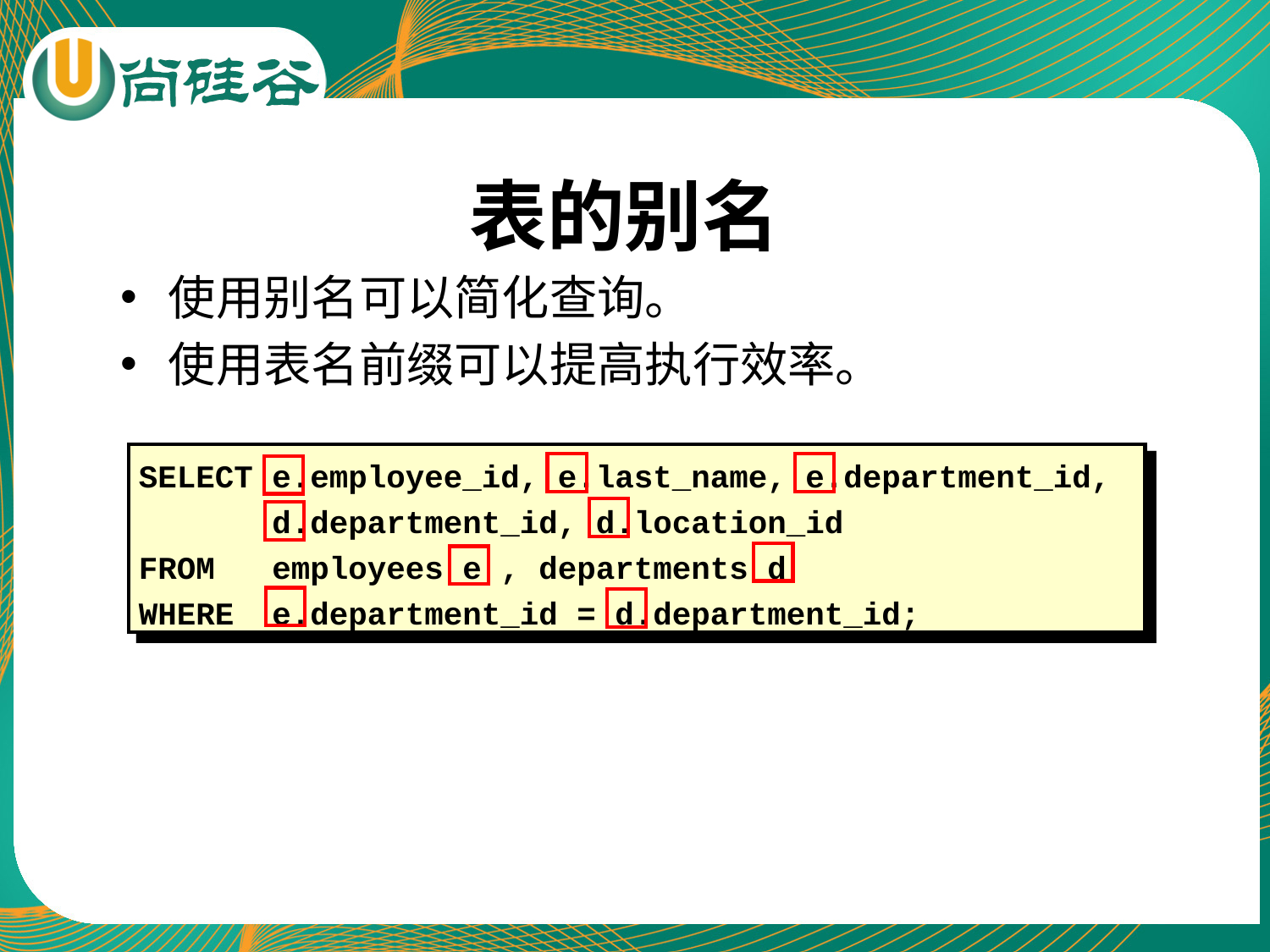

# 表的别名
使用别名可以简化查询。
使用表名前缀可以提高执行效率。

SELECT e.employee_id, e.last_name, e.department_id,
       d.department_id, d.location_id
FROM   employees e , departments d
WHERE  e.department_id = d.department_id;